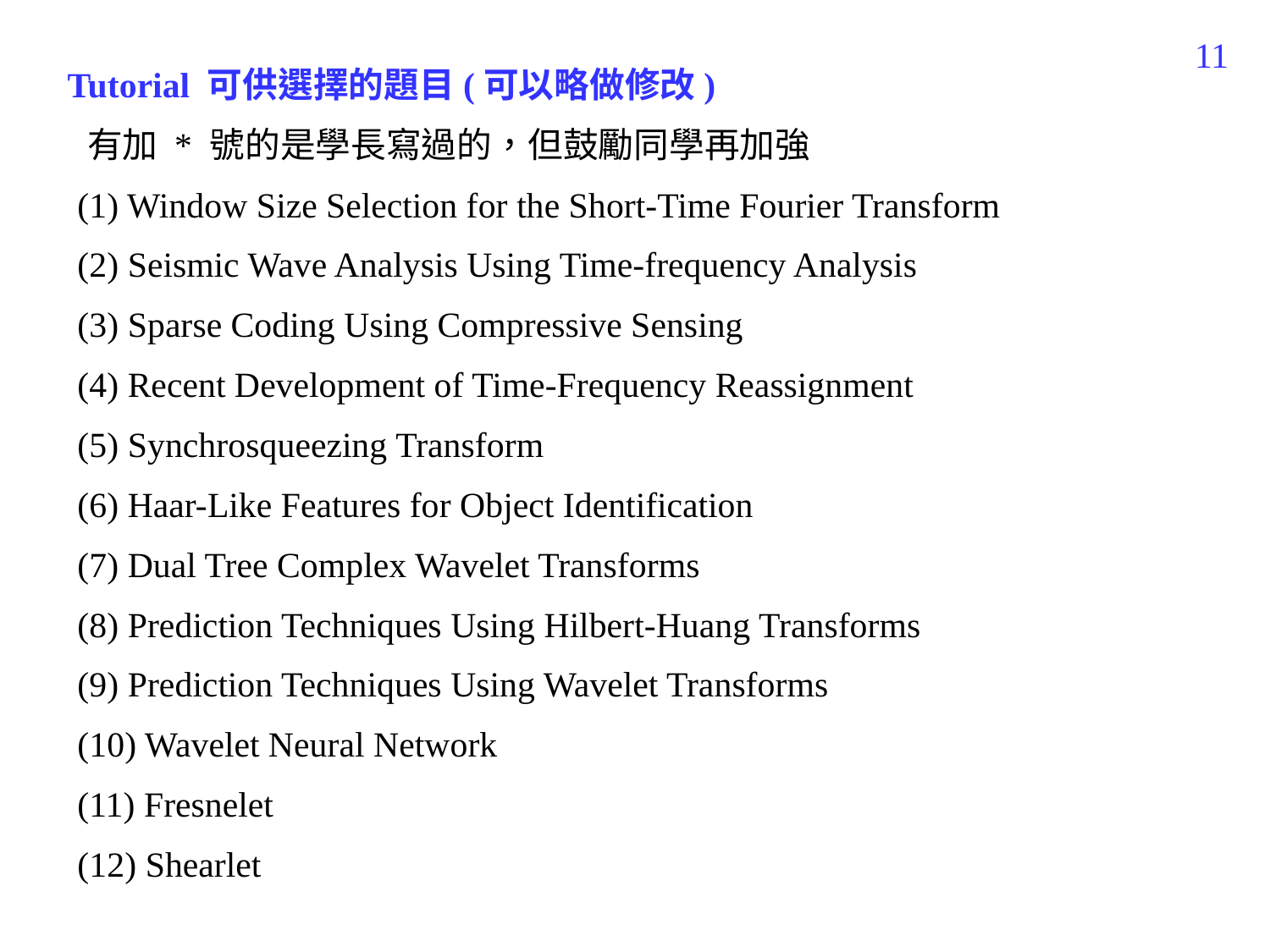

11
Tutorial 可供選擇的題目(可以略做修改)
有加 * 號的是學長寫過的，但鼓勵同學再加強
(1) Window Size Selection for the Short-Time Fourier Transform
(2) Seismic Wave Analysis Using Time-frequency Analysis
(3) Sparse Coding Using Compressive Sensing
(4) Recent Development of Time-Frequency Reassignment
(5) Synchrosqueezing Transform
(6) Haar-Like Features for Object Identification
(7) Dual Tree Complex Wavelet Transforms
(8) Prediction Techniques Using Hilbert-Huang Transforms
(9) Prediction Techniques Using Wavelet Transforms
(10) Wavelet Neural Network
(11) Fresnelet
(12) Shearlet